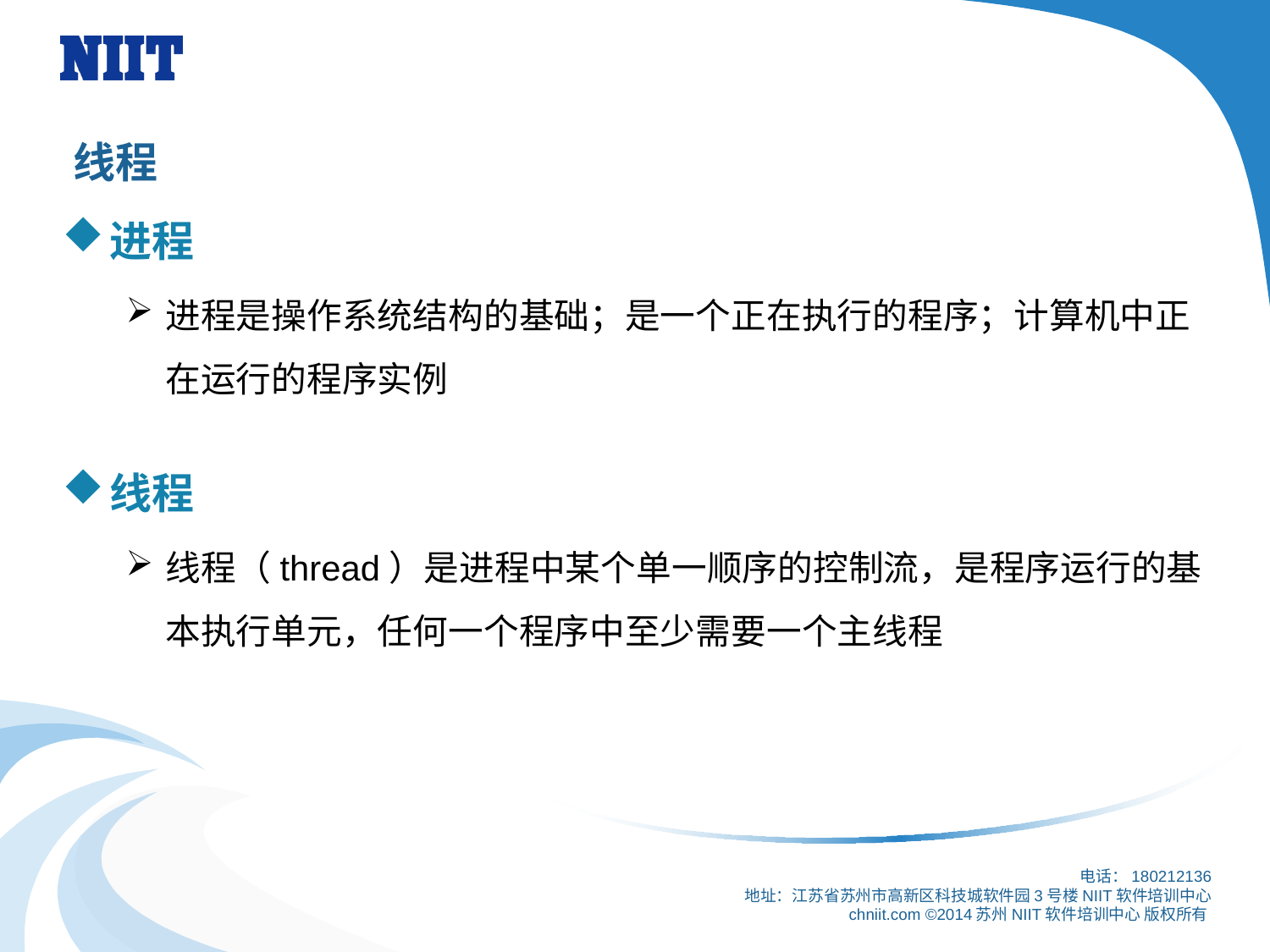

# 线程
进程
进程是操作系统结构的基础；是一个正在执行的程序；计算机中正在运行的程序实例

线程
线程（thread）是进程中某个单一顺序的控制流，是程序运行的基本执行单元，任何一个程序中至少需要一个主线程